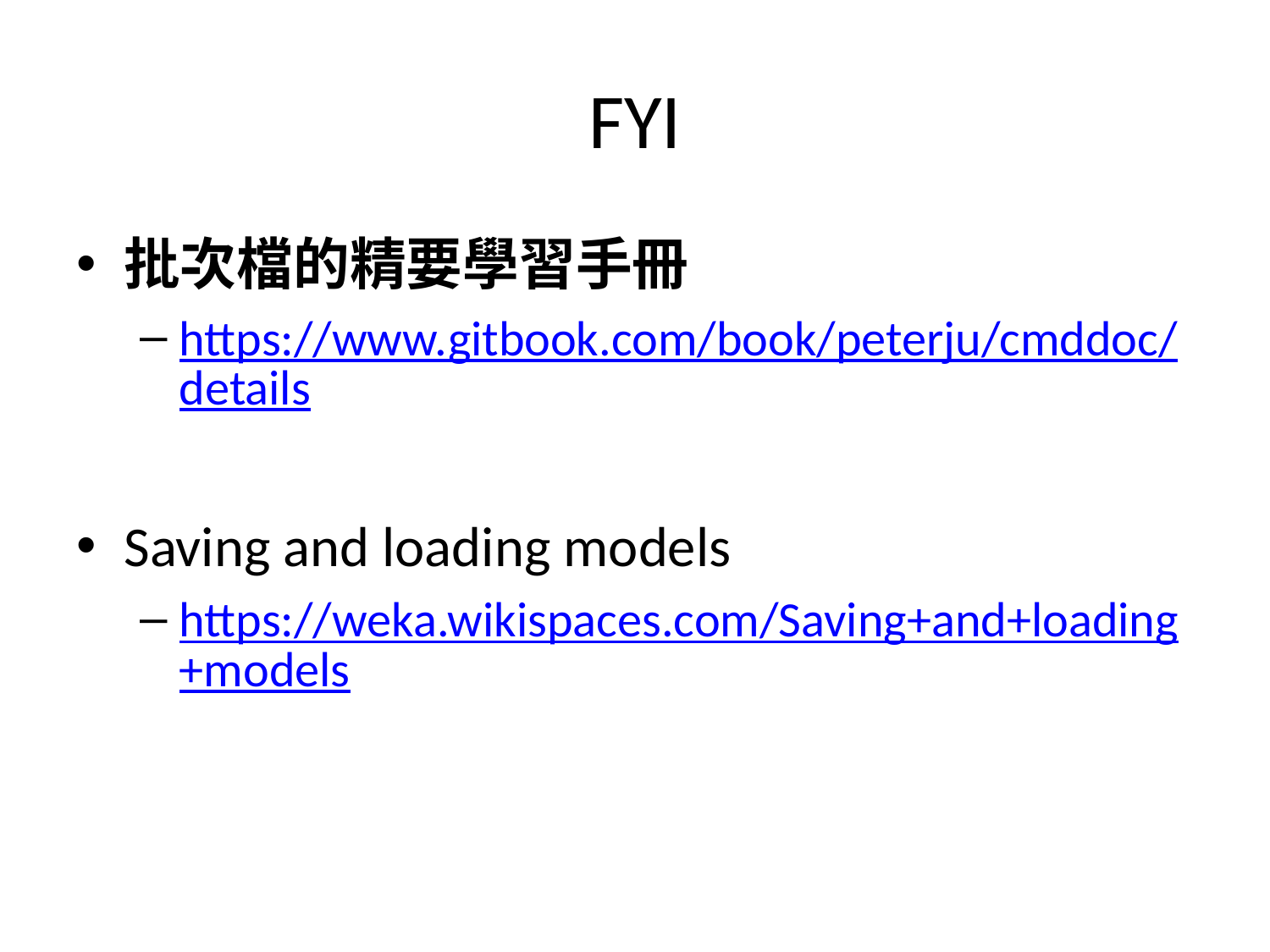

# FYI
批次檔的精要學習手冊
https://www.gitbook.com/book/peterju/cmddoc/details

Saving and loading models
https://weka.wikispaces.com/Saving+and+loading+models